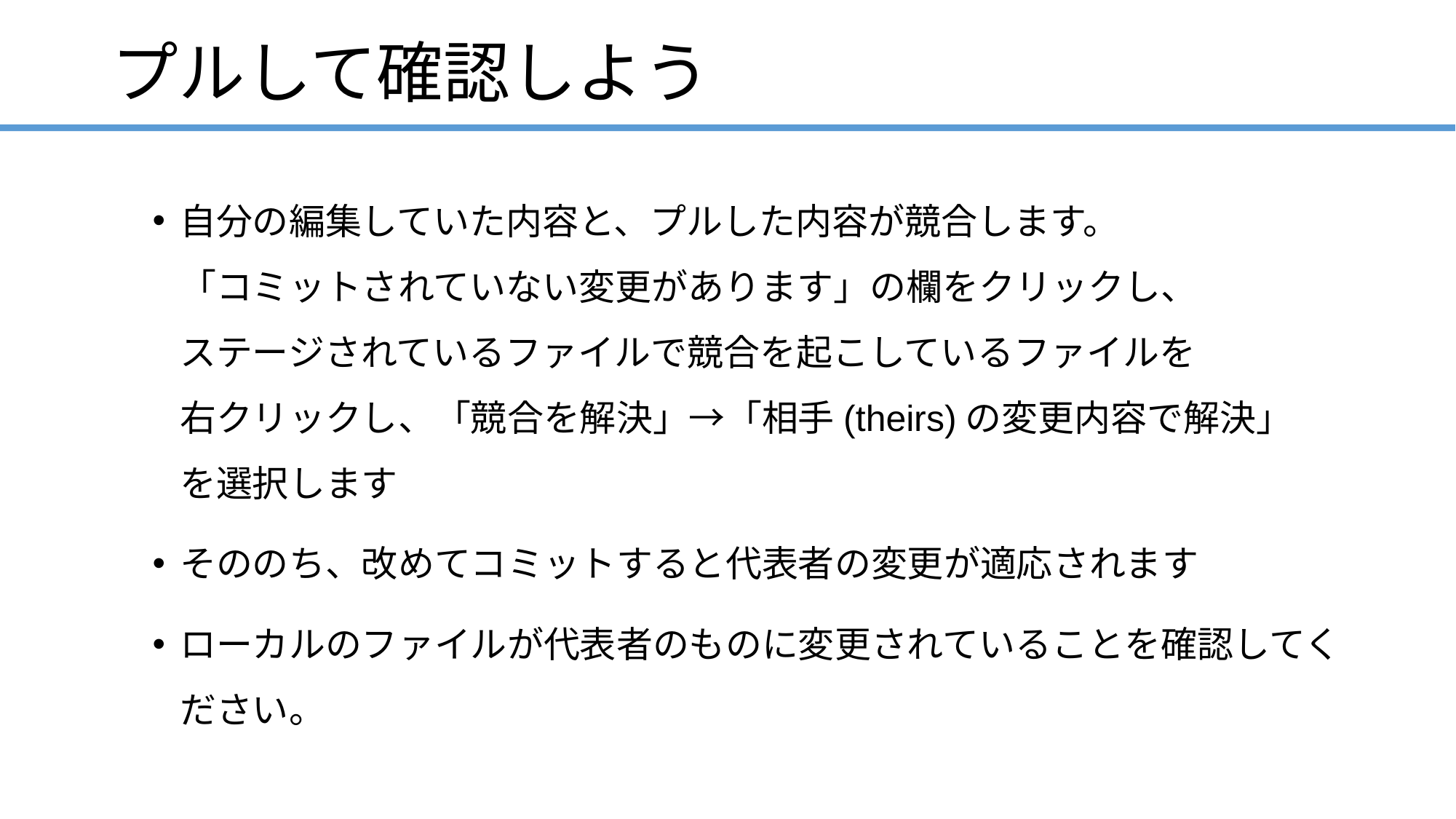

# プルして確認しよう
自分の編集していた内容と、プルした内容が競合します。
「コミットされていない変更があります」の欄をクリックし、
ステージされているファイルで競合を起こしているファイルを
右クリックし、「競合を解決」→「相手(theirs)の変更内容で解決」
を選択します
そののち、改めてコミットすると代表者の変更が適応されます
ローカルのファイルが代表者のものに変更されていることを確認してください。